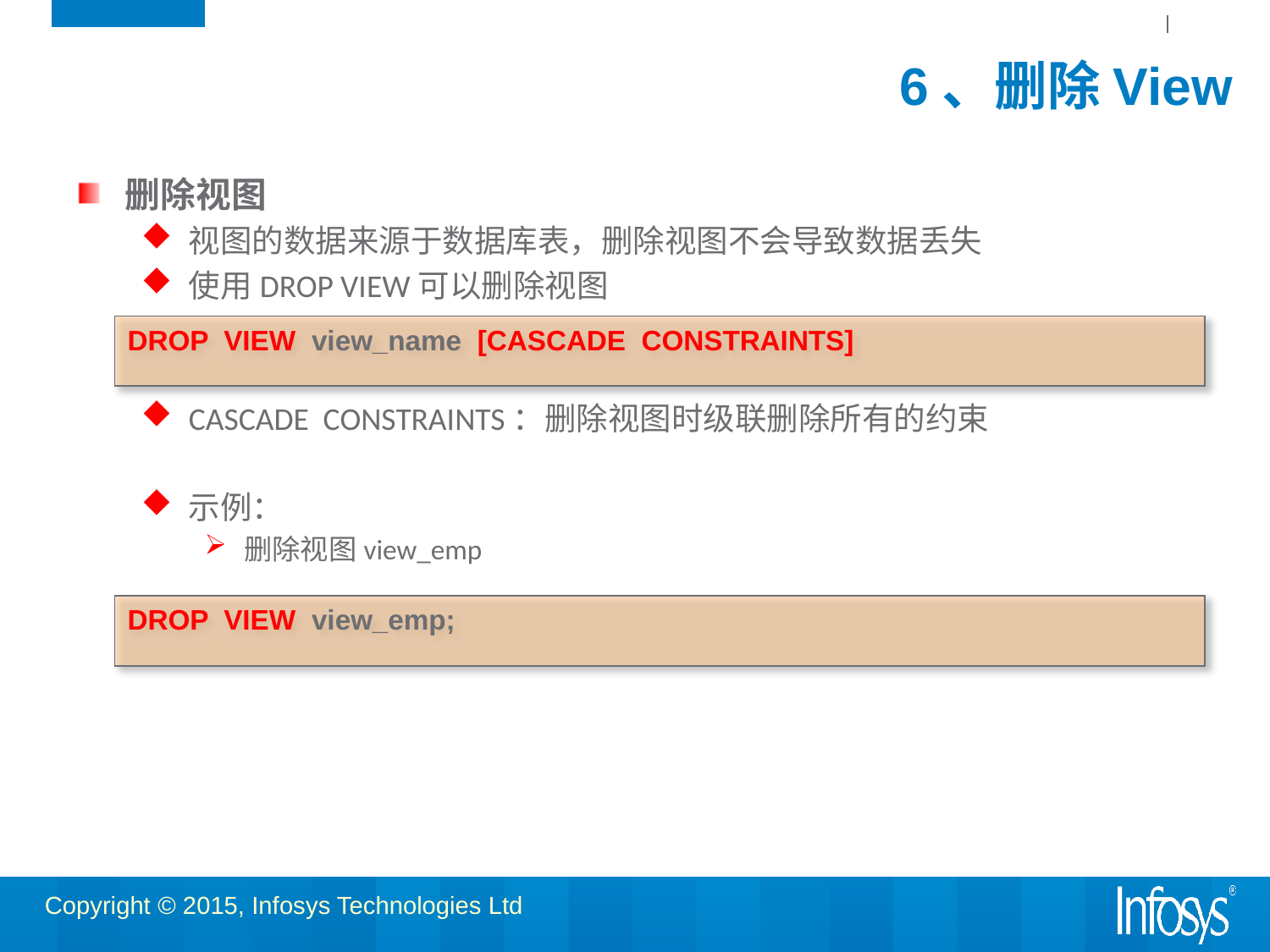

# 6、删除View
删除视图
视图的数据来源于数据库表，删除视图不会导致数据丢失
使用DROP VIEW可以删除视图

CASCADE  CONSTRAINTS：删除视图时级联删除所有的约束

示例：
删除视图view_emp
DROP  VIEW  view_name  [CASCADE  CONSTRAINTS]
DROP  VIEW  view_emp;